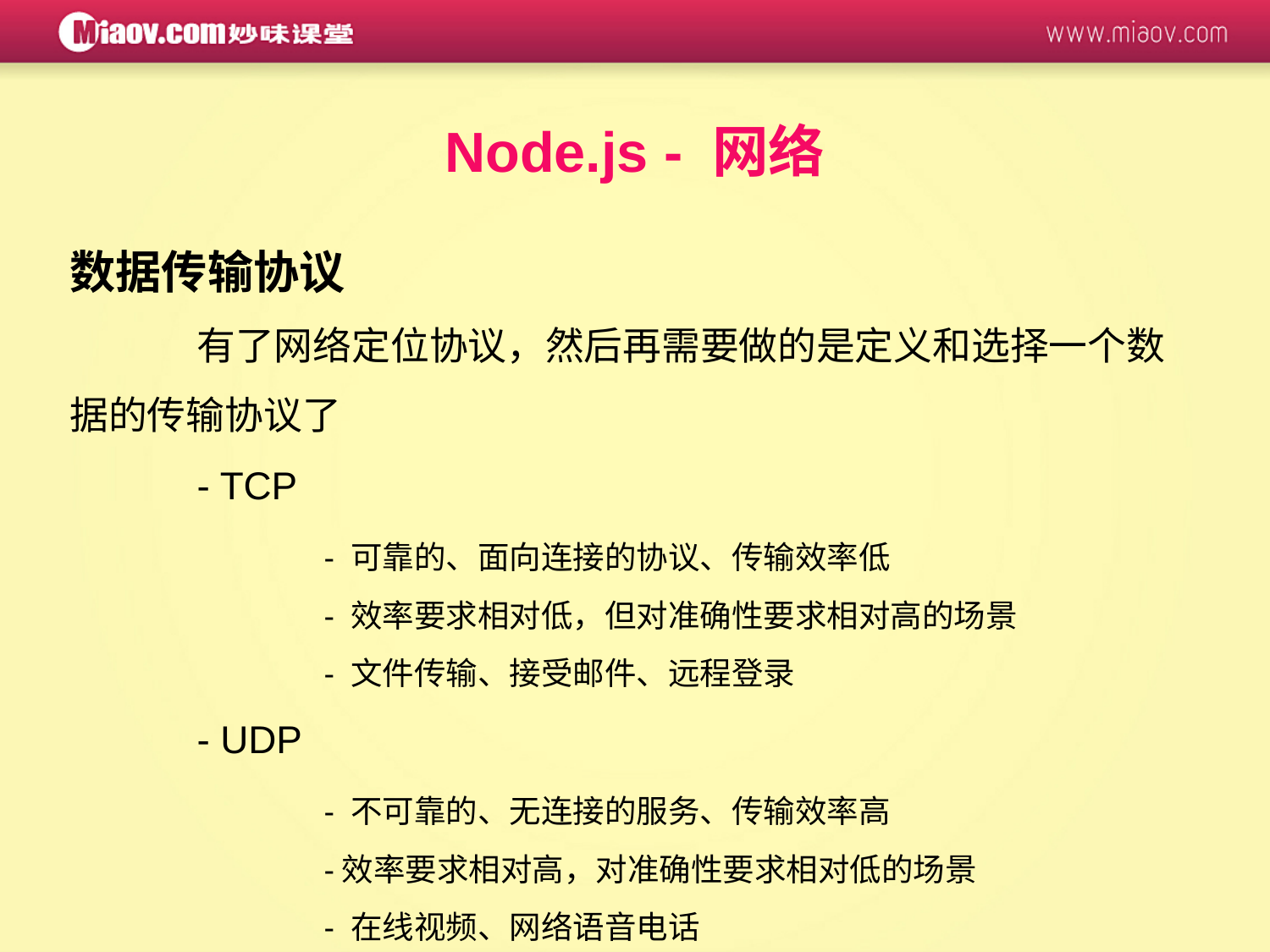

Node.js - 网络
数据传输协议
	有了网络定位协议，然后再需要做的是定义和选择一个数据的传输协议了
	- TCP
		- 可靠的、面向连接的协议、传输效率低
		- 效率要求相对低，但对准确性要求相对高的场景
		- 文件传输、接受邮件、远程登录
	- UDP
		- 不可靠的、无连接的服务、传输效率高
		-效率要求相对高，对准确性要求相对低的场景
		- 在线视频、网络语音电话